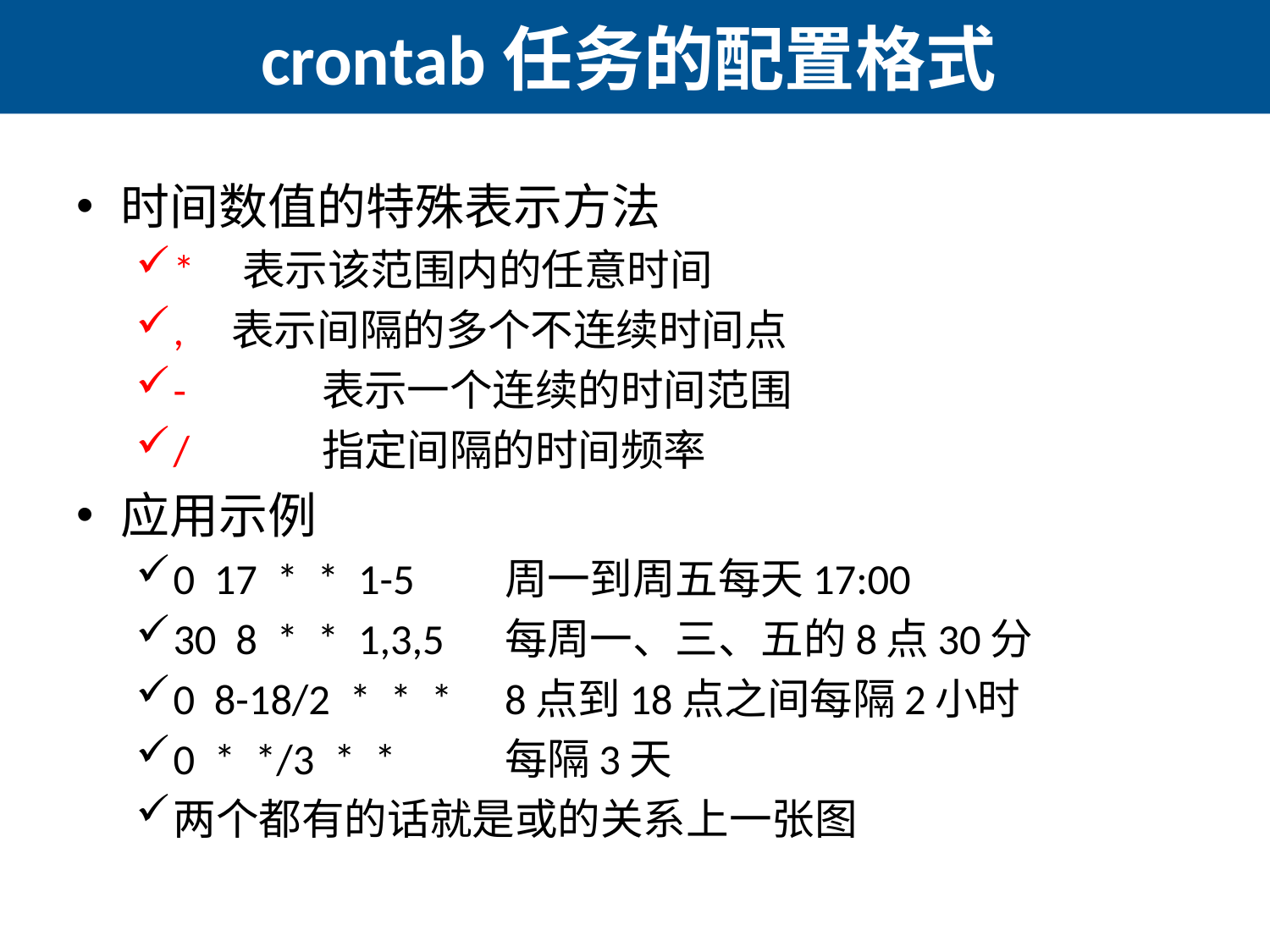

# crontab任务的配置格式
时间数值的特殊表示方法
*    表示该范围内的任意时间
,    表示间隔的多个不连续时间点
-	   表示一个连续的时间范围
/	   指定间隔的时间频率
应用示例
0  17  *  *  1-5	周一到周五每天17:00
30  8  *  *  1,3,5	每周一、三、五的8点30分
0  8-18/2  *  *  *	8点到18点之间每隔2小时
0  *  */3  *  *		每隔3天
两个都有的话就是或的关系上一张图